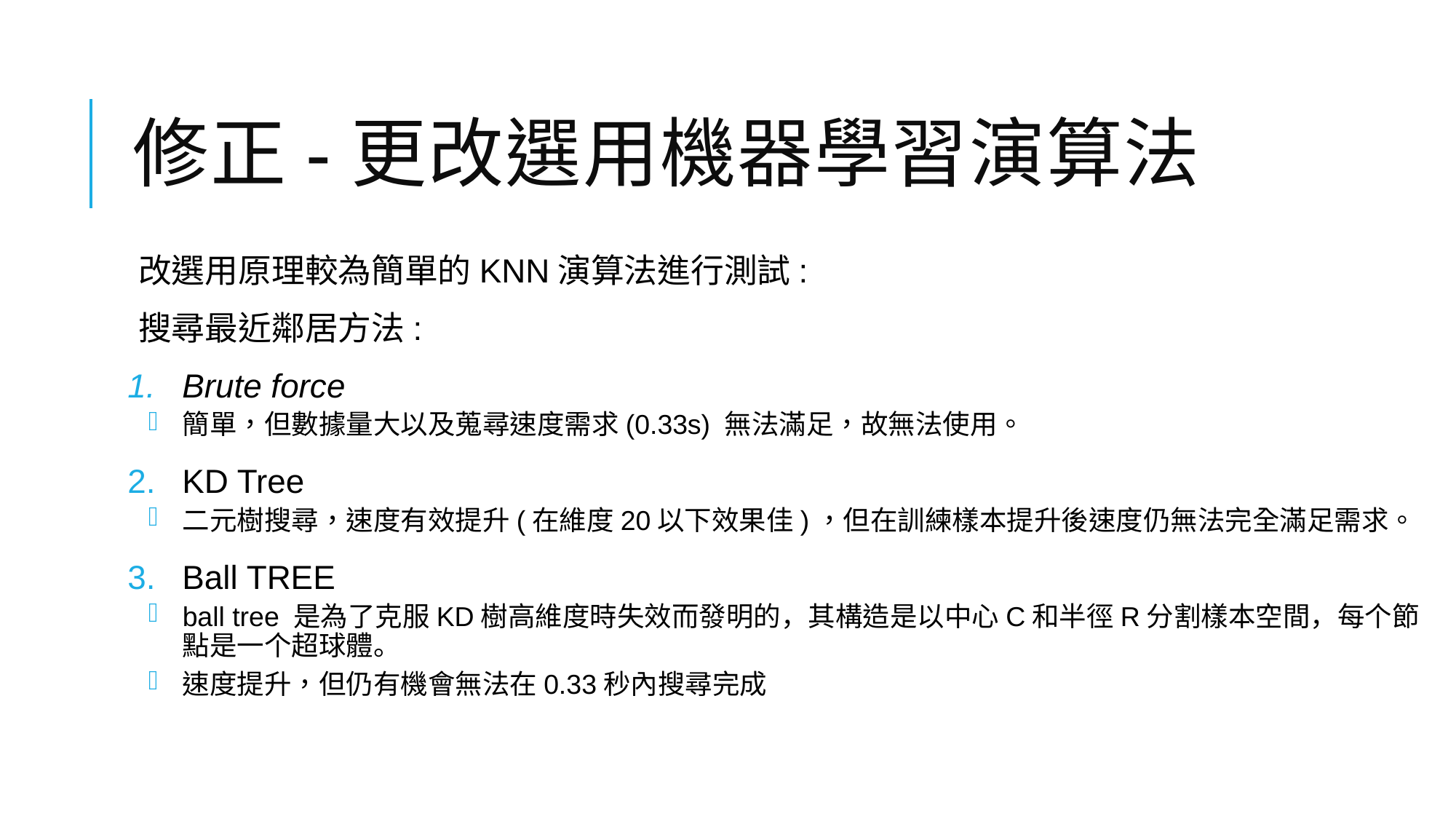

# 修正-更改選用機器學習演算法
改選用原理較為簡單的KNN演算法進行測試:
搜尋最近鄰居方法:
Brute force
簡單，但數據量大以及蒐尋速度需求(0.33s) 無法滿足，故無法使用。
KD Tree
二元樹搜尋，速度有效提升(在維度20以下效果佳)，但在訓練樣本提升後速度仍無法完全滿足需求。
Ball TREE
ball tree 是為了克服KD樹高維度時失效而發明的，其構造是以中心C和半徑R分割樣本空間，每个節點是一个超球體。
速度提升，但仍有機會無法在0.33秒內搜尋完成